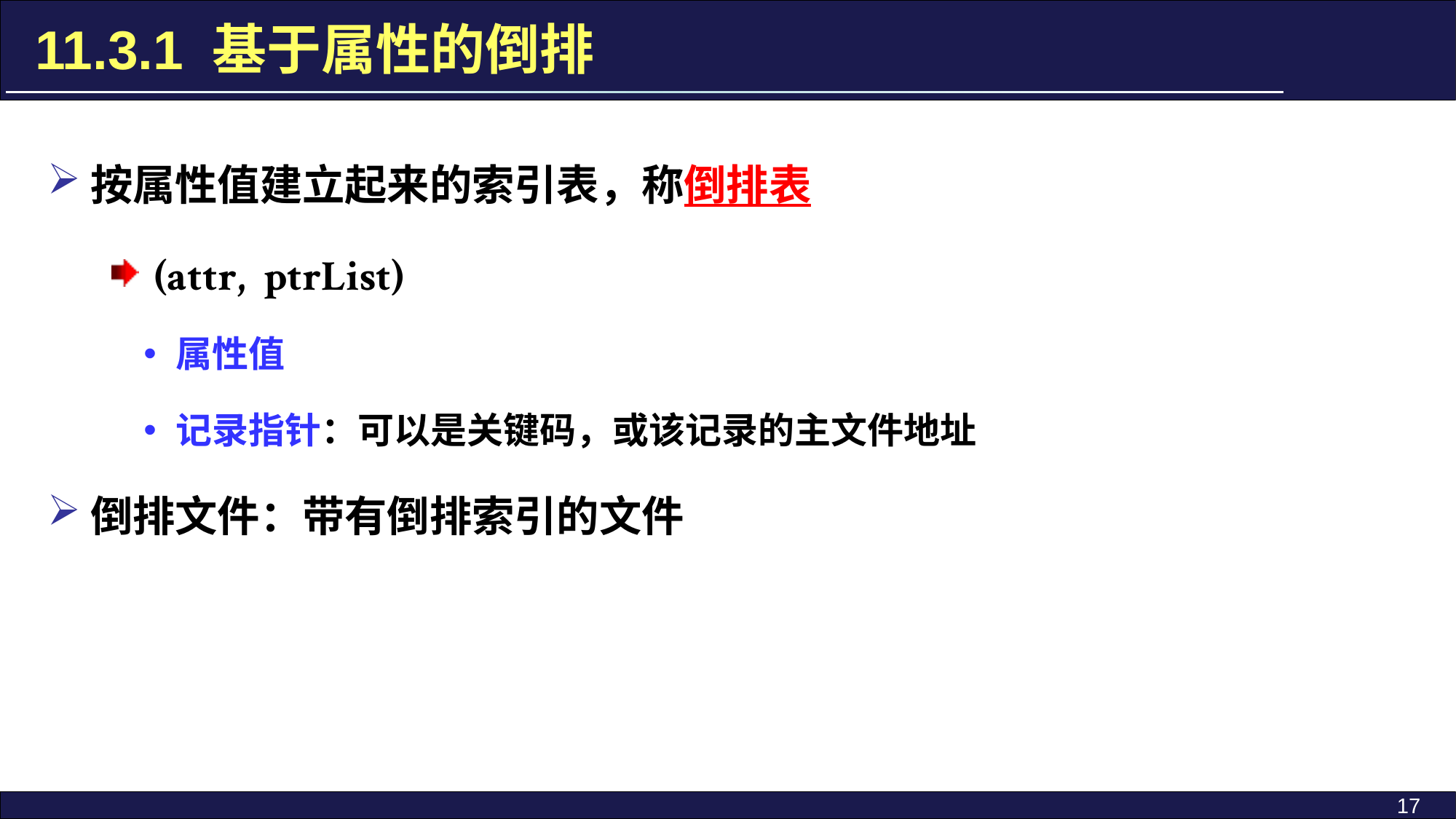

11.3.1 基于属性的倒排
按属性值建立起来的索引表，称倒排表
(attr,  ptrList)
属性值
记录指针：可以是关键码，或该记录的主文件地址
倒排文件：带有倒排索引的文件
17